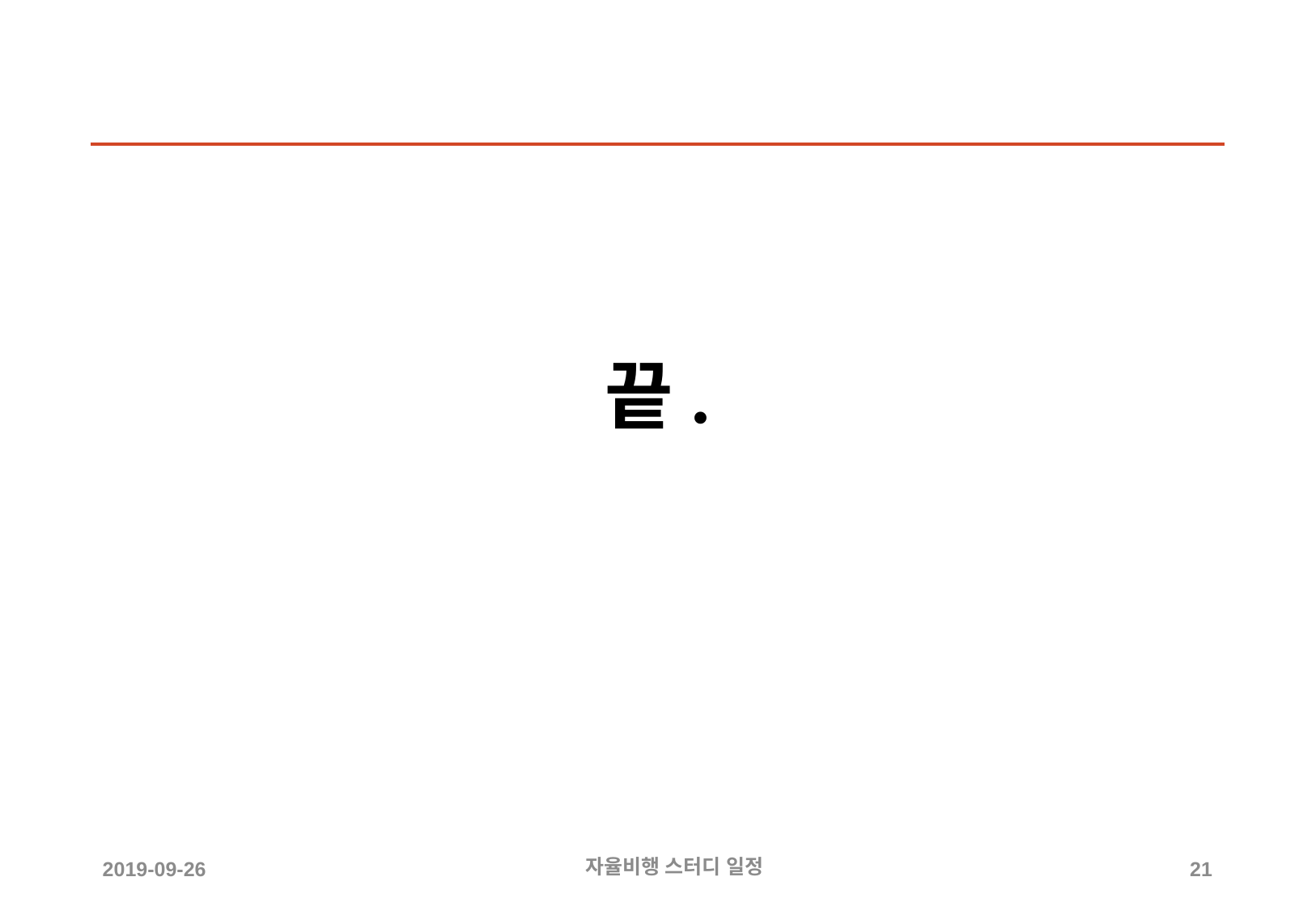

# 끝.
2019-09-26
자율비행 스터디 일정
21